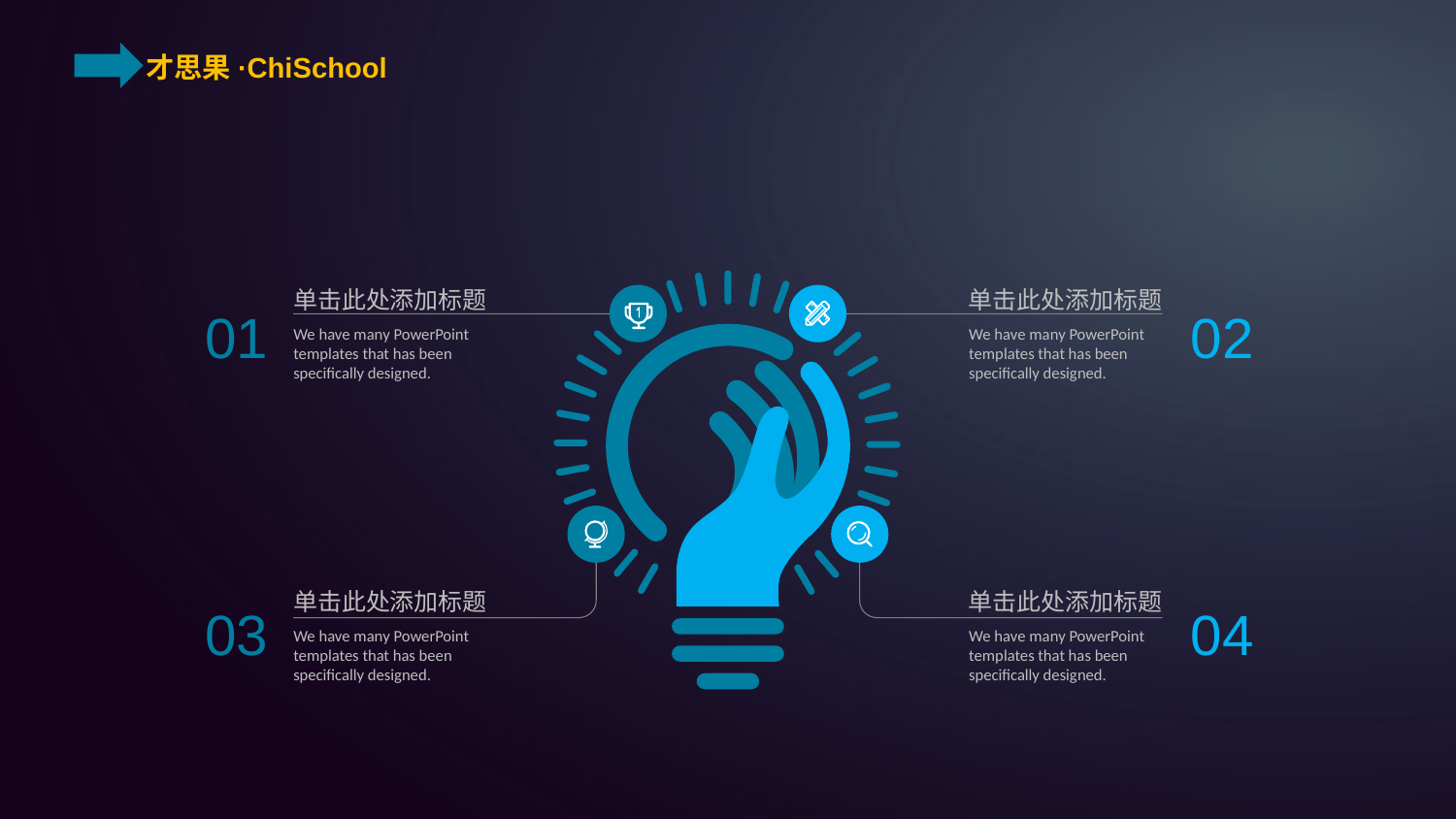

单击此处添加标题
单击此处添加标题

01
02

We have many PowerPoint templates that has been specifically designed.
We have many PowerPoint templates that has been specifically designed.

单击此处添加标题
单击此处添加标题
03
04
We have many PowerPoint templates that has been specifically designed.
We have many PowerPoint templates that has been specifically designed.